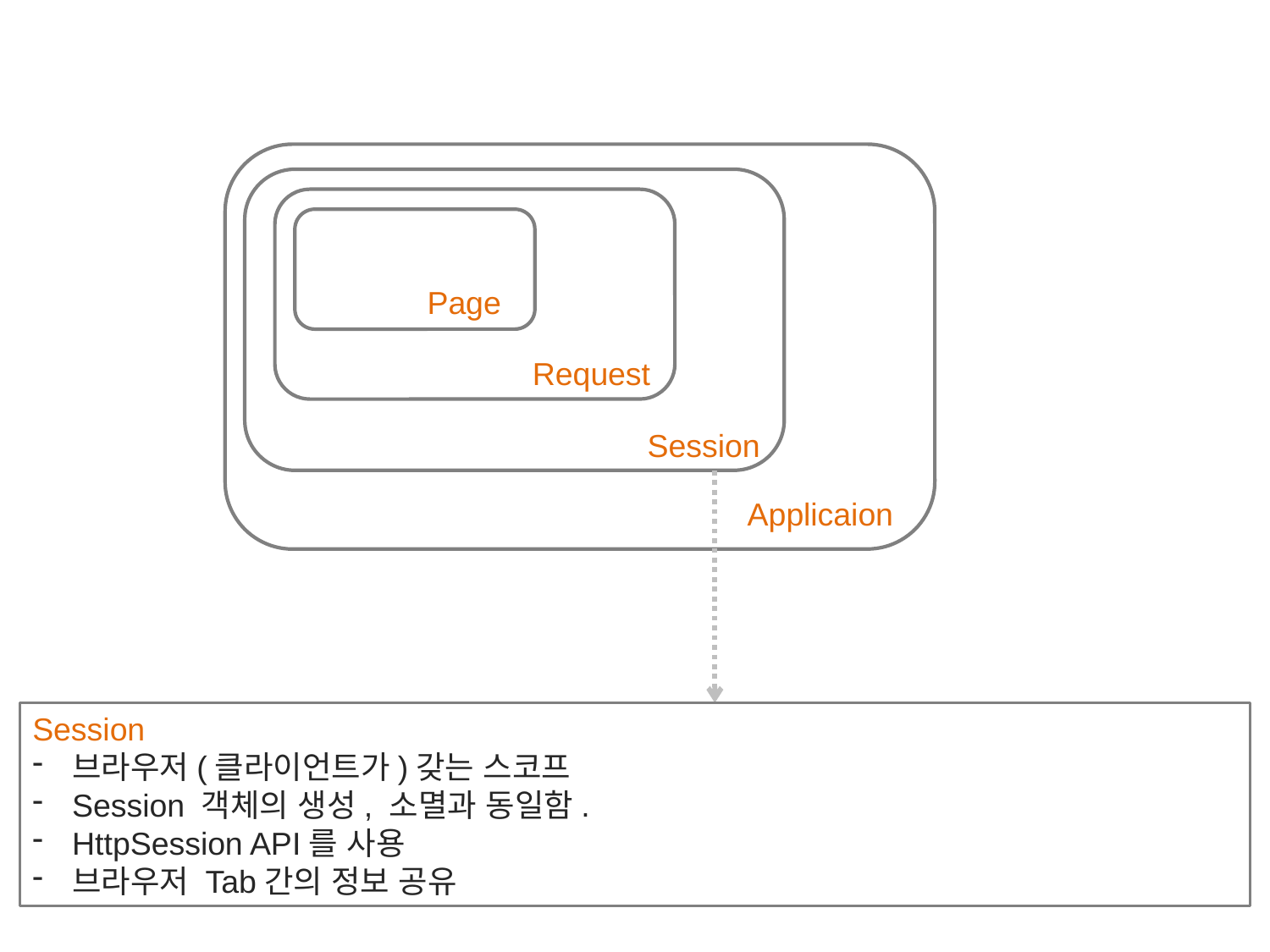

Page
Request
Session
Applicaion
Session
브라우저(클라이언트가)갖는 스코프
Session 객체의 생성, 소멸과 동일함.
HttpSession API를 사용
브라우저 Tab간의 정보 공유